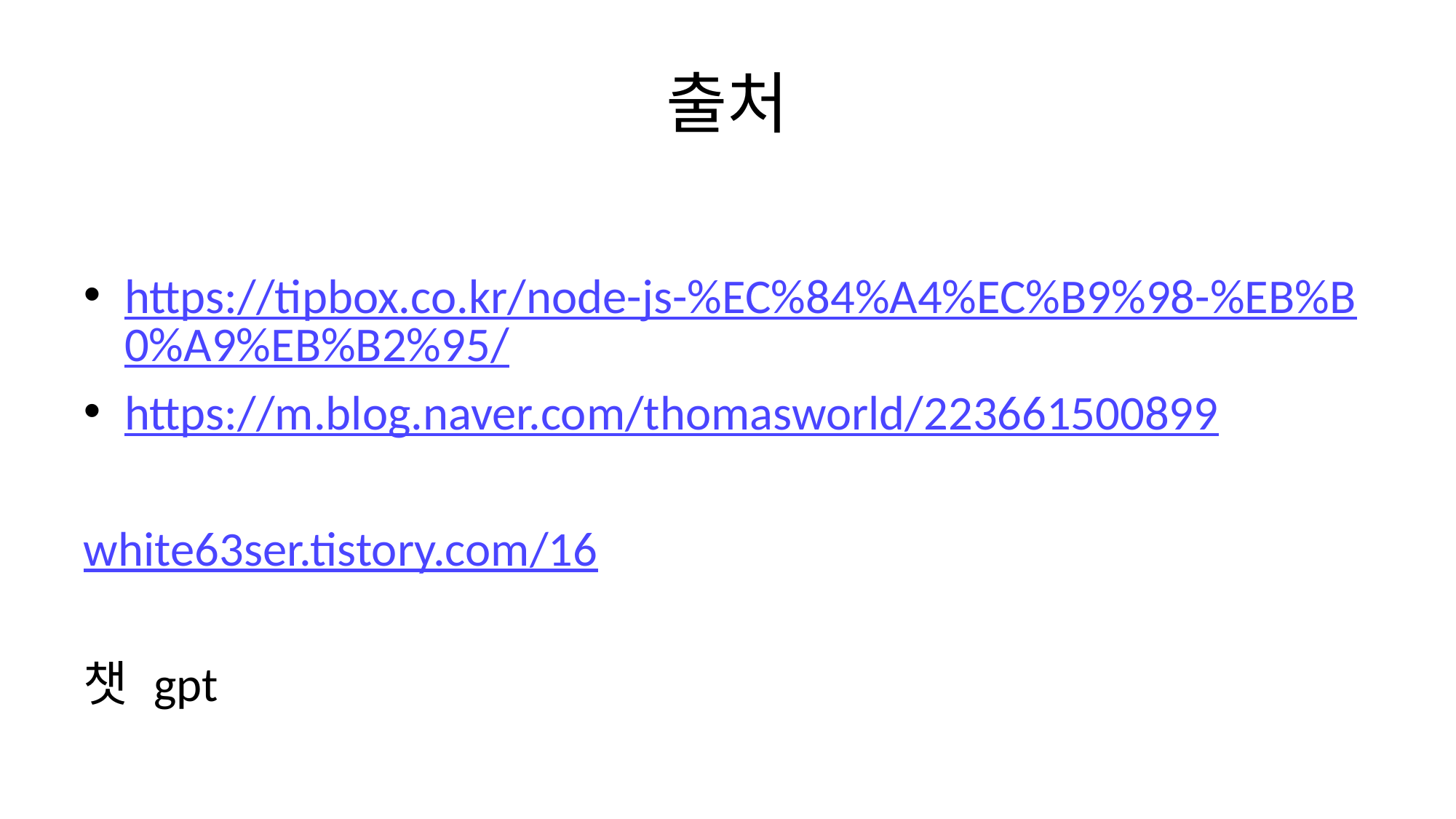

# 출처

https://tipbox.co.kr/node-js-%EC%84%A4%EC%B9%98-%EB%B0%A9%EB%B2%95/
https://m.blog.naver.com/thomasworld/223661500899

white63ser.tistory.com/16

챗 gpt